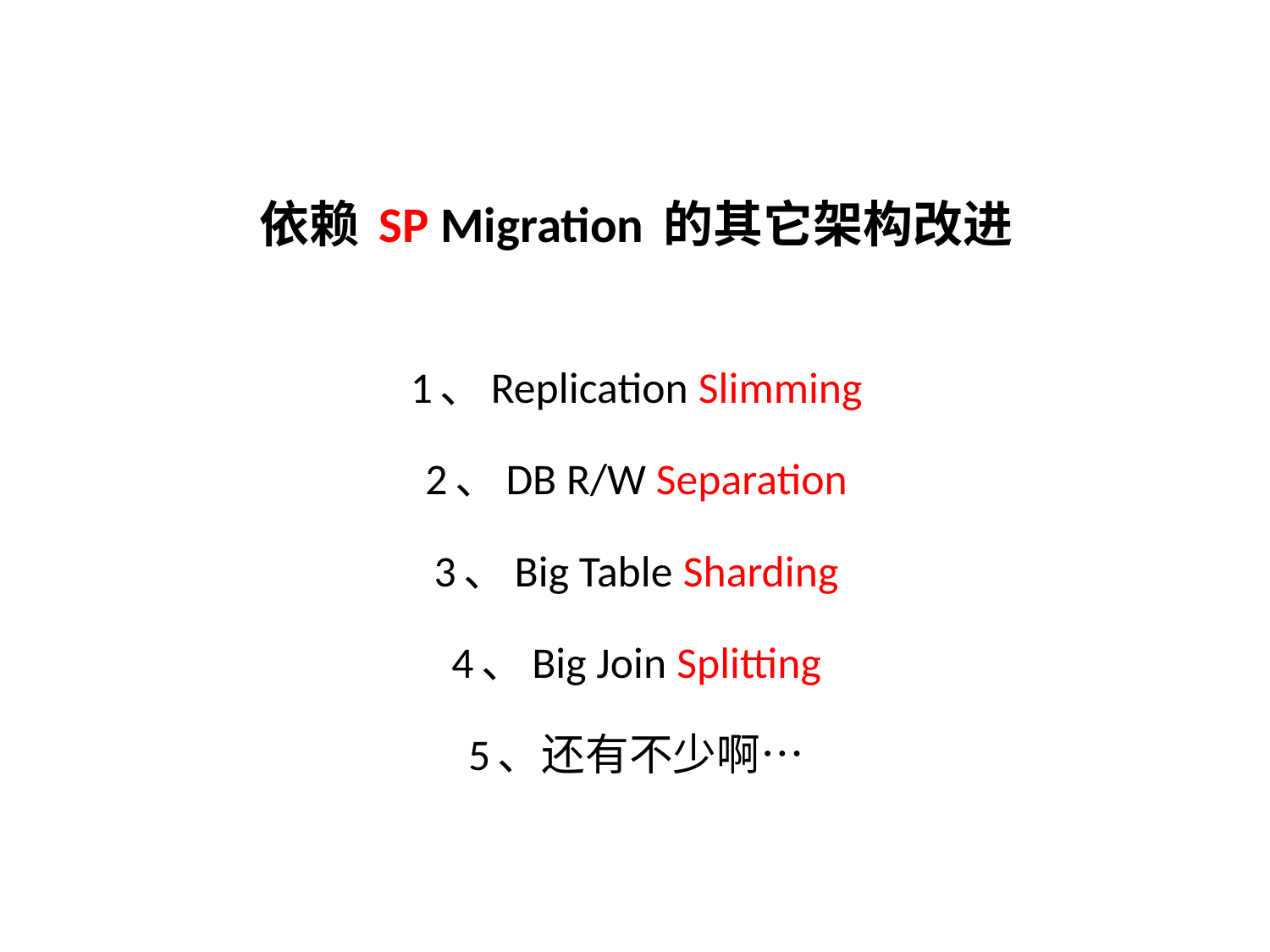

依赖 SP Migration 的其它架构改进

1、Replication Slimming

2、DB R/W Separation

3、Big Table Sharding

4、Big Join Splitting

5、还有不少啊…